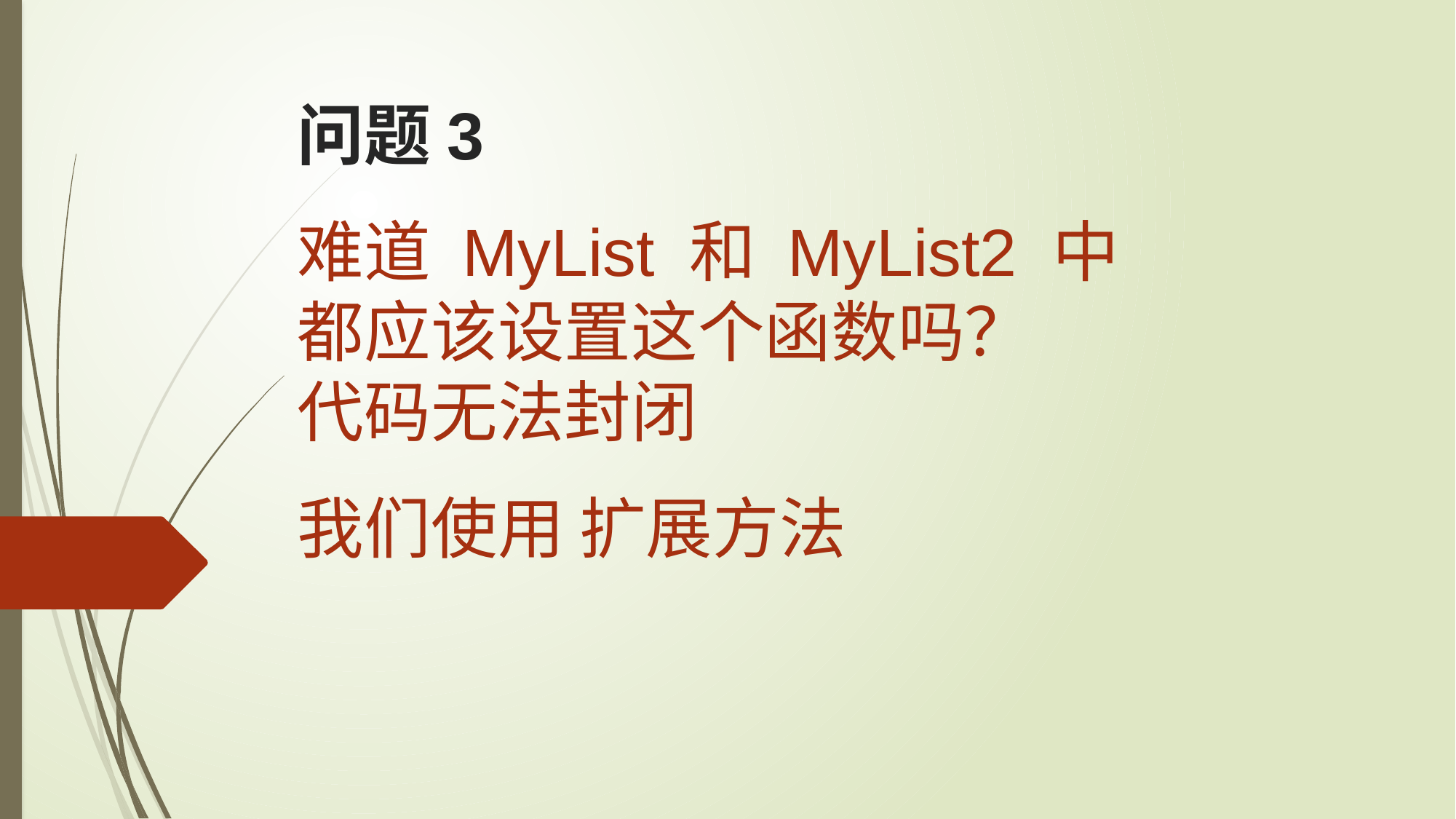

问题3

难道 MyList 和 MyList2 中
都应该设置这个函数吗？
代码无法封闭

我们使用 扩展方法